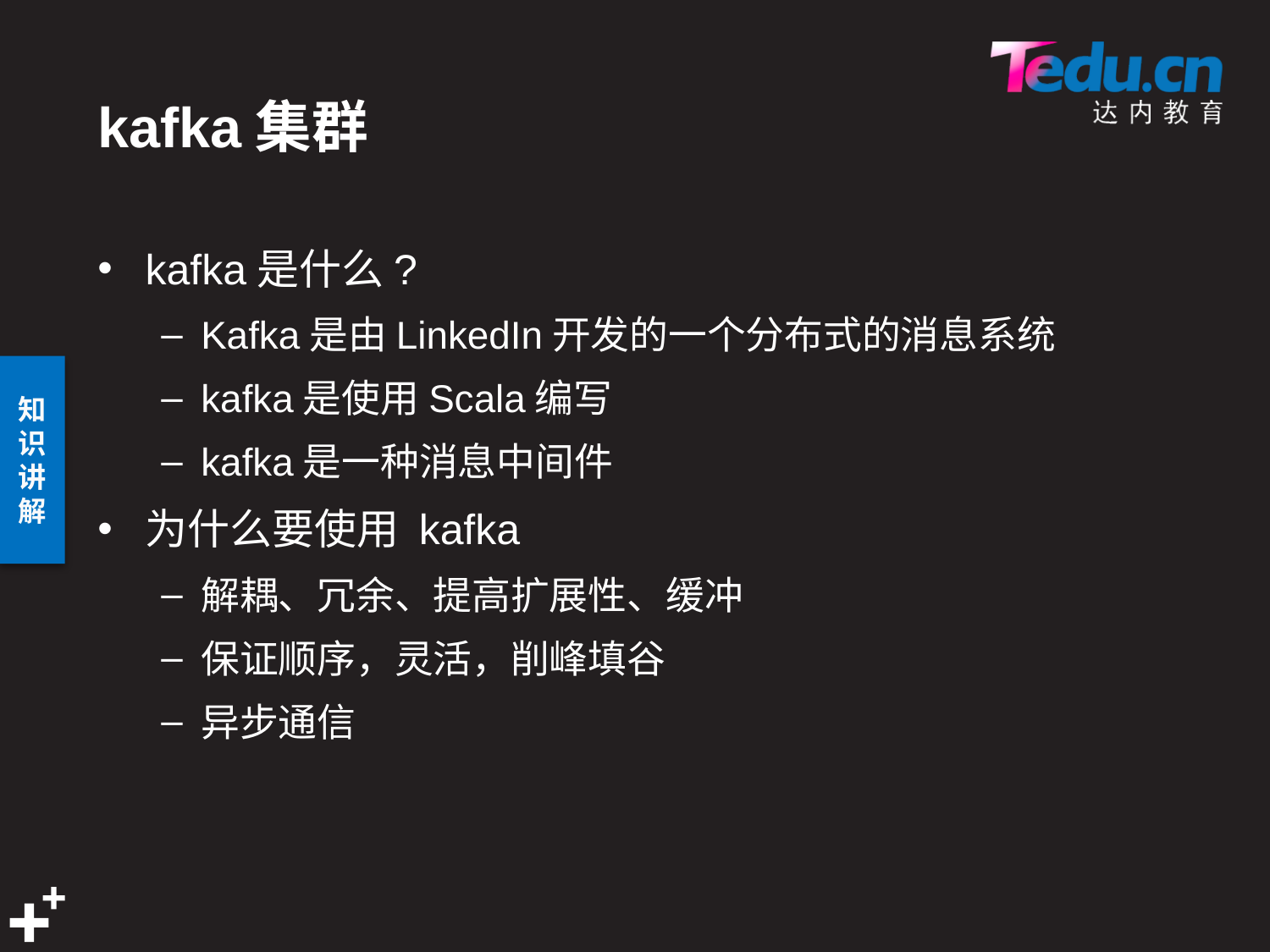

# kafka集群
kafka是什么?
Kafka是由LinkedIn开发的一个分布式的消息系统
kafka是使用Scala编写
kafka是一种消息中间件
为什么要使用 kafka
解耦、冗余、提高扩展性、缓冲
保证顺序，灵活，削峰填谷
异步通信